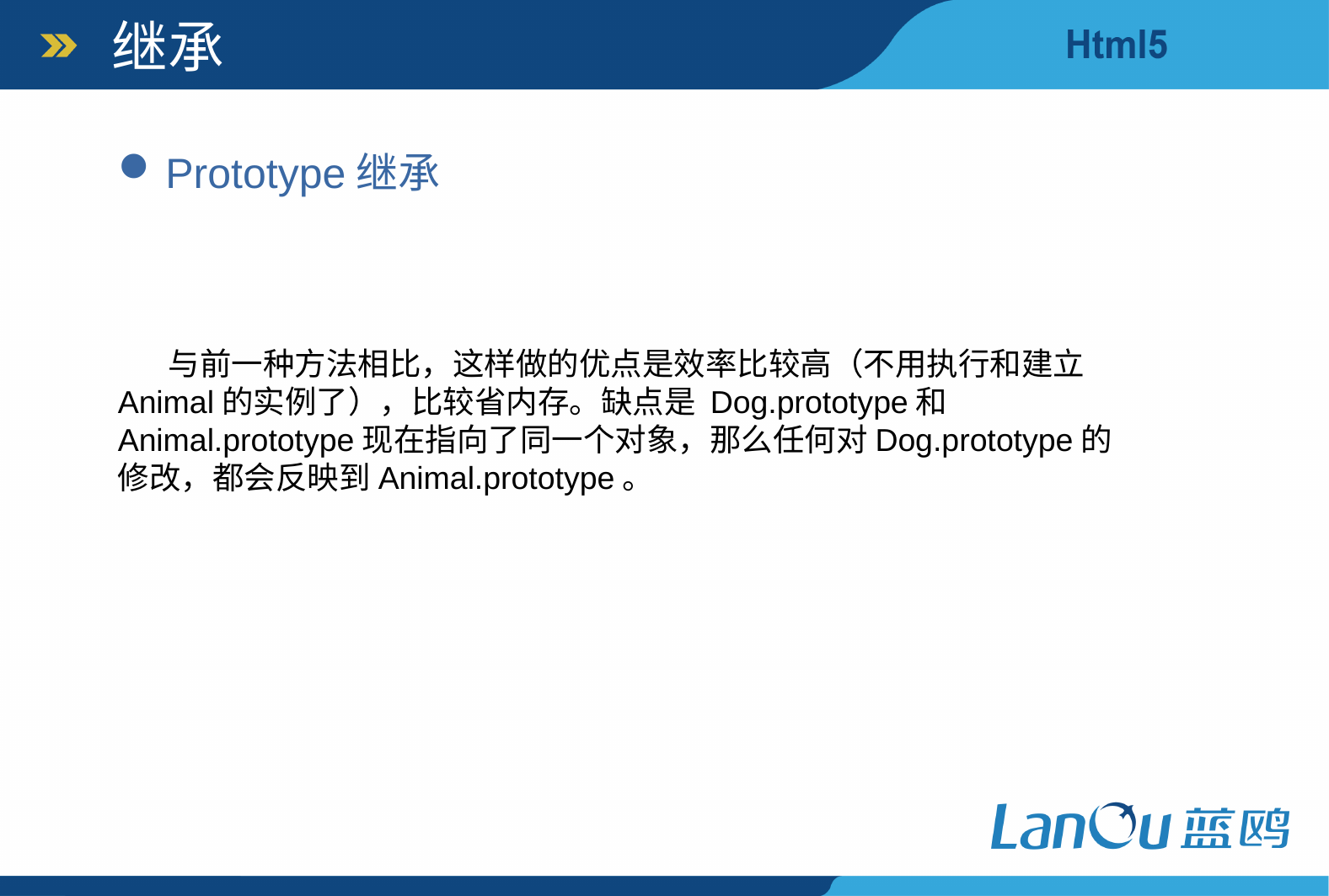

继承
Prototype继承
      与前一种方法相比，这样做的优点是效率比较高（不用执行和建立Animal的实例了），比较省内存。缺点是 Dog.prototype和Animal.prototype现在指向了同一个对象，那么任何对Dog.prototype的修改，都会反映到Animal.prototype。